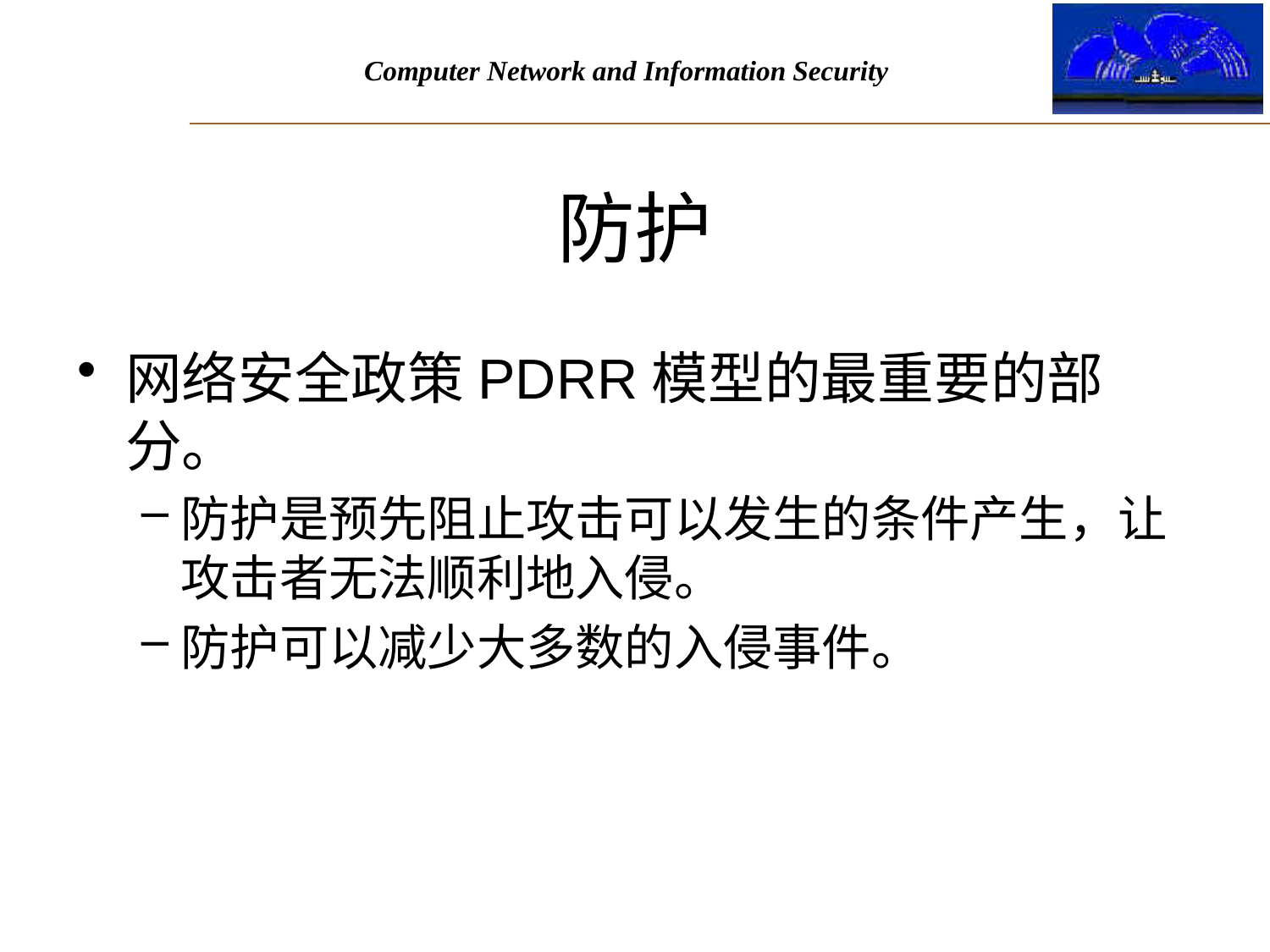

# 防护
网络安全政策PDRR模型的最重要的部分。
防护是预先阻止攻击可以发生的条件产生，让攻击者无法顺利地入侵。
防护可以减少大多数的入侵事件。